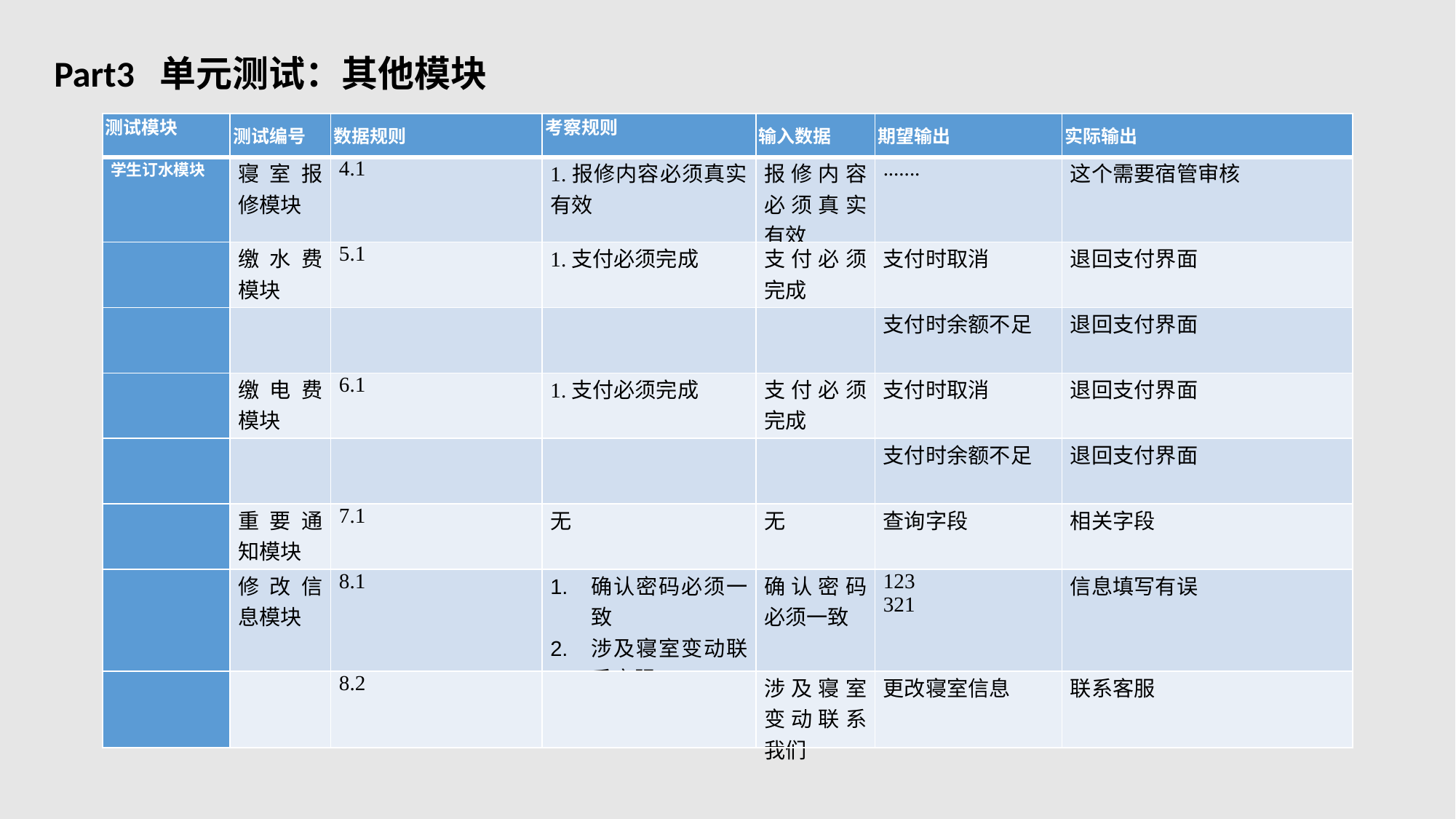

Part3  单元测试：其他模块
| 测试模块 | 测试编号 | 数据规则 | 考察规则 | 输入数据 | 期望输出 | 实际输出 |
| --- | --- | --- | --- | --- | --- | --- |
| 学生订水模块 | 寝室报修模块 | 4.1 | 1.报修内容必须真实有效 | 报修内容必须真实有效 | ....... | 这个需要宿管审核 |
|  | 缴水费模块 | 5.1 | 1.支付必须完成 | 支付必须完成 | 支付时取消 | 退回支付界面 |
|  |  |  |  |  | 支付时余额不足 | 退回支付界面 |
|  | 缴电费模块 | 6.1 | 1.支付必须完成 | 支付必须完成 | 支付时取消 | 退回支付界面 |
|  |  |  |  |  | 支付时余额不足 | 退回支付界面 |
|  | 重要通知模块 | 7.1 | 无 | 无 | 查询字段 | 相关字段 |
|  | 修改信息模块 | 8.1 | 确认密码必须一致 涉及寝室变动联系客服 | 确认密码必须一致 | 123 321 | 信息填写有误 |
|  |  | 8.2 |  | 涉及寝室变动联系我们 | 更改寝室信息 | 联系客服 |